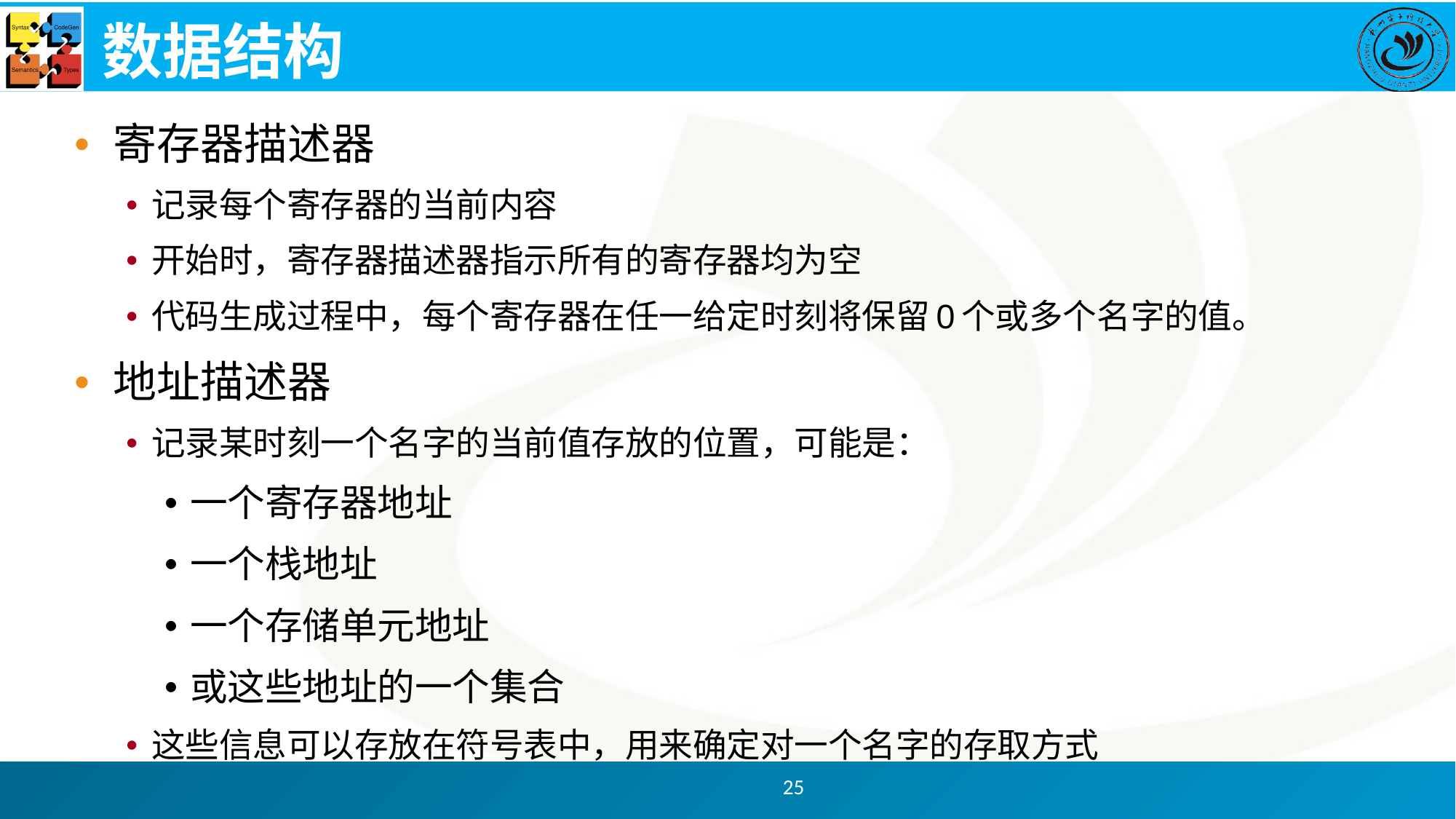

# 数据结构
寄存器描述器
记录每个寄存器的当前内容
开始时，寄存器描述器指示所有的寄存器均为空
代码生成过程中，每个寄存器在任一给定时刻将保留0个或多个名字的值。
地址描述器
记录某时刻一个名字的当前值存放的位置，可能是：
一个寄存器地址
一个栈地址
一个存储单元地址
或这些地址的一个集合
这些信息可以存放在符号表中，用来确定对一个名字的存取方式
25